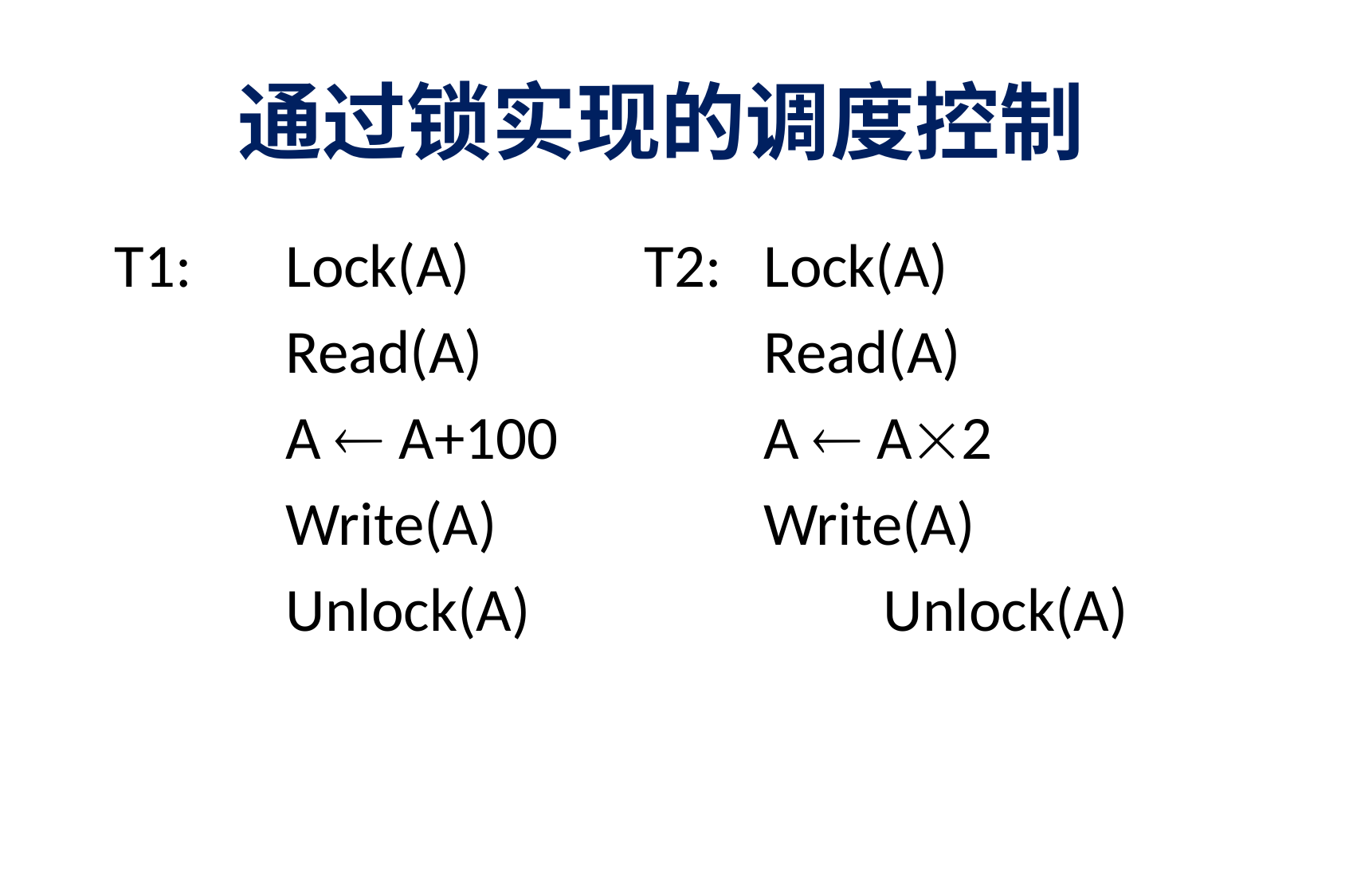

# 通过锁实现的调度控制
T1:	Lock(A)		T2:	Lock(A)
		Read(A)			Read(A)
		A ← A+100		A ← A×2
		Write(A)			Write(A)
		Unlock(A)			Unlock(A)